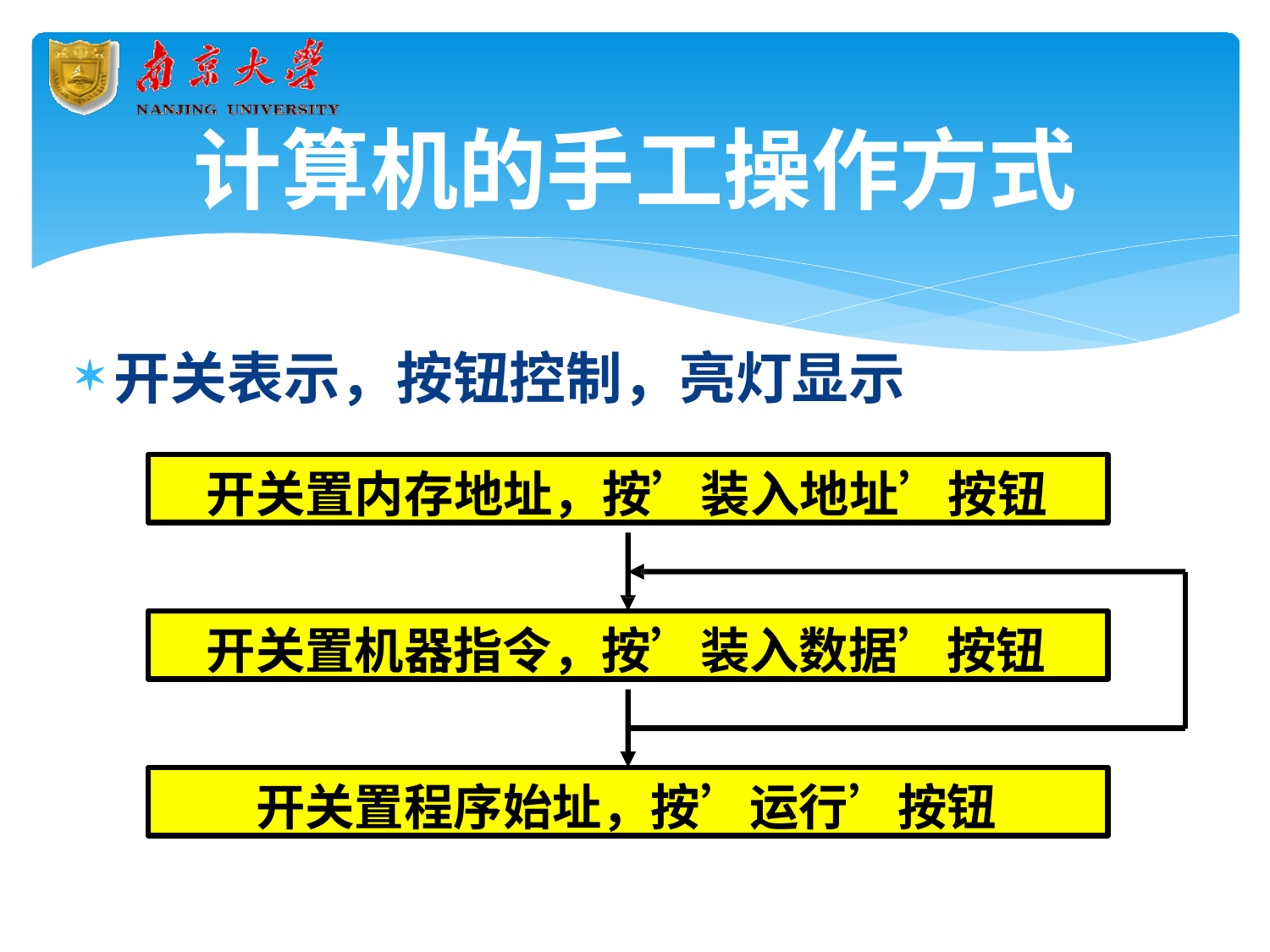

# 计算机的手工操作方式
开关表示，按钮控制，亮灯显示
开关置内存地址，按’装入地址’按钮

开关置机器指令，按’装入数据’按钮

开关置程序始址，按’运行’按钮